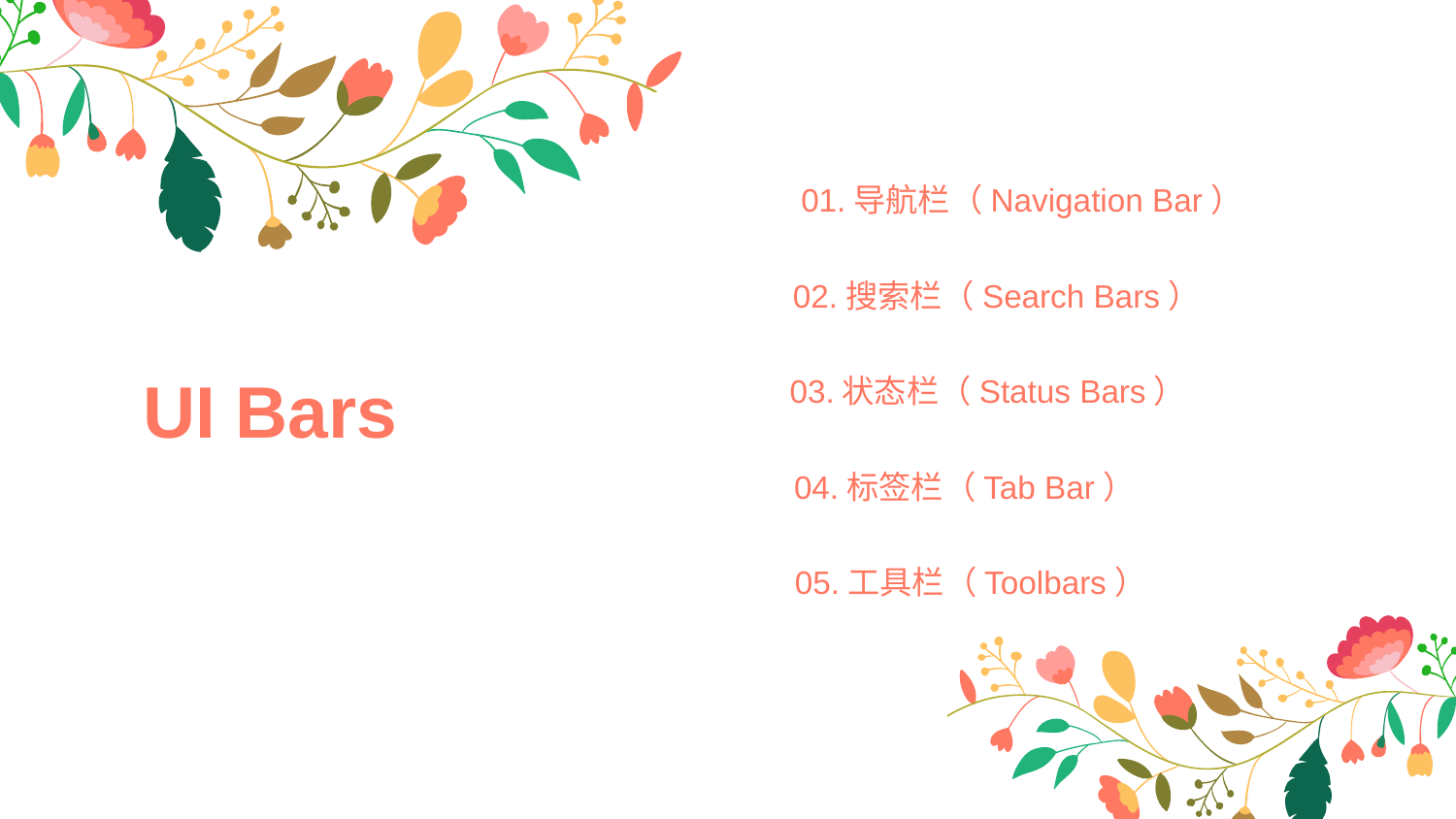

01.导航栏（Navigation Bar）

02.搜索栏（Search Bars）
UI Bars
03.状态栏（Status Bars）
04.标签栏（Tab Bar）
05.工具栏（Toolbars）